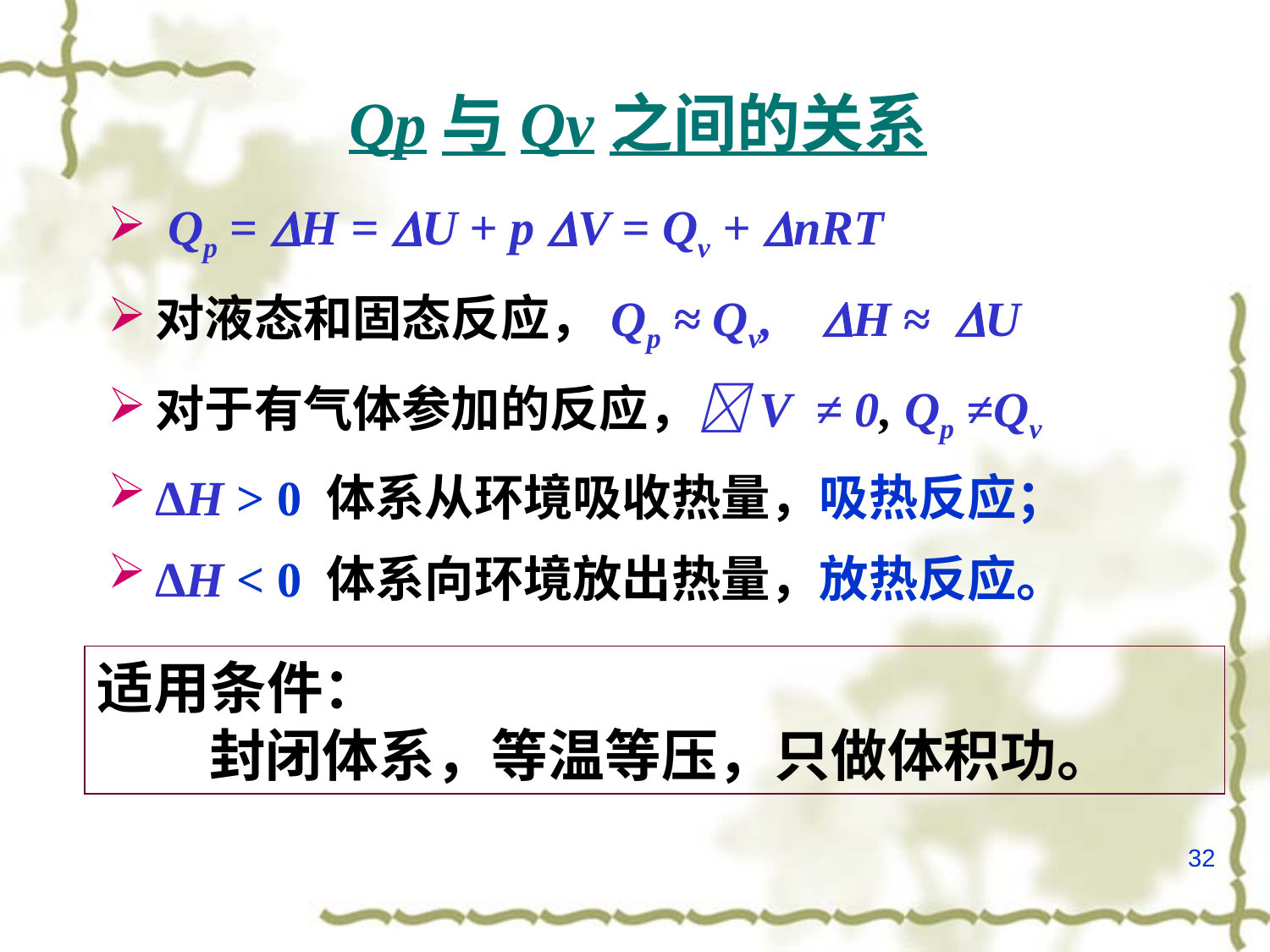

# Qp与Qv之间的关系
 Qp = ΔH = ΔU + p ΔV = Qv + ΔnRT
对液态和固态反应，Qp ≈ Qv,    ΔH ≈  ΔU
对于有气体参加的反应，ΔV  ≠ 0, Qp ≠Qv
ΔH > 0 体系从环境吸收热量，吸热反应；
ΔH < 0 体系向环境放出热量，放热反应。
适用条件：
 封闭体系，等温等压，只做体积功。
32